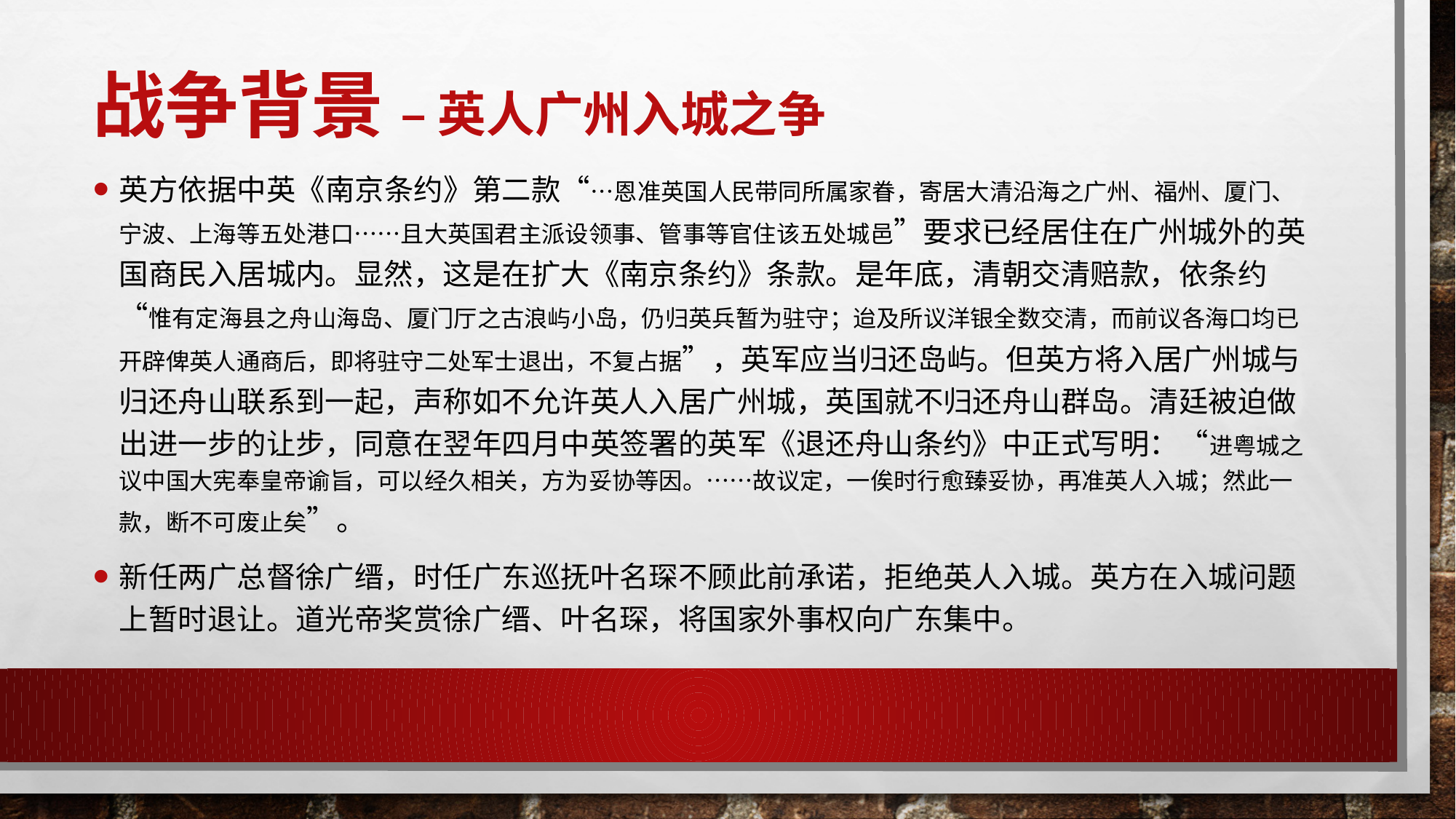

# 战争背景 – 英人广州入城之争
英方依据中英《南京条约》第二款“…恩准英国人民带同所属家眷，寄居大清沿海之广州、福州、厦门、宁波、上海等五处港口……且大英国君主派设领事、管事等官住该五处城邑”要求已经居住在广州城外的英国商民入居城内。显然，这是在扩大《南京条约》条款。是年底，清朝交清赔款，依条约“惟有定海县之舟山海岛、厦门厅之古浪屿小岛，仍归英兵暂为驻守；迨及所议洋银全数交清，而前议各海口均已开辟俾英人通商后，即将驻守二处军士退出，不复占据”，英军应当归还岛屿。但英方将入居广州城与归还舟山联系到一起，声称如不允许英人入居广州城，英国就不归还舟山群岛。清廷被迫做出进一步的让步，同意在翌年四月中英签署的英军《退还舟山条约》中正式写明：“进粤城之议中国大宪奉皇帝谕旨，可以经久相关，方为妥协等因。……故议定，一俟时行愈臻妥协，再准英人入城；然此一款，断不可废止矣”。
新任两广总督徐广缙，时任广东巡抚叶名琛不顾此前承诺，拒绝英人入城。英方在入城问题上暂时退让。道光帝奖赏徐广缙、叶名琛，将国家外事权向广东集中。